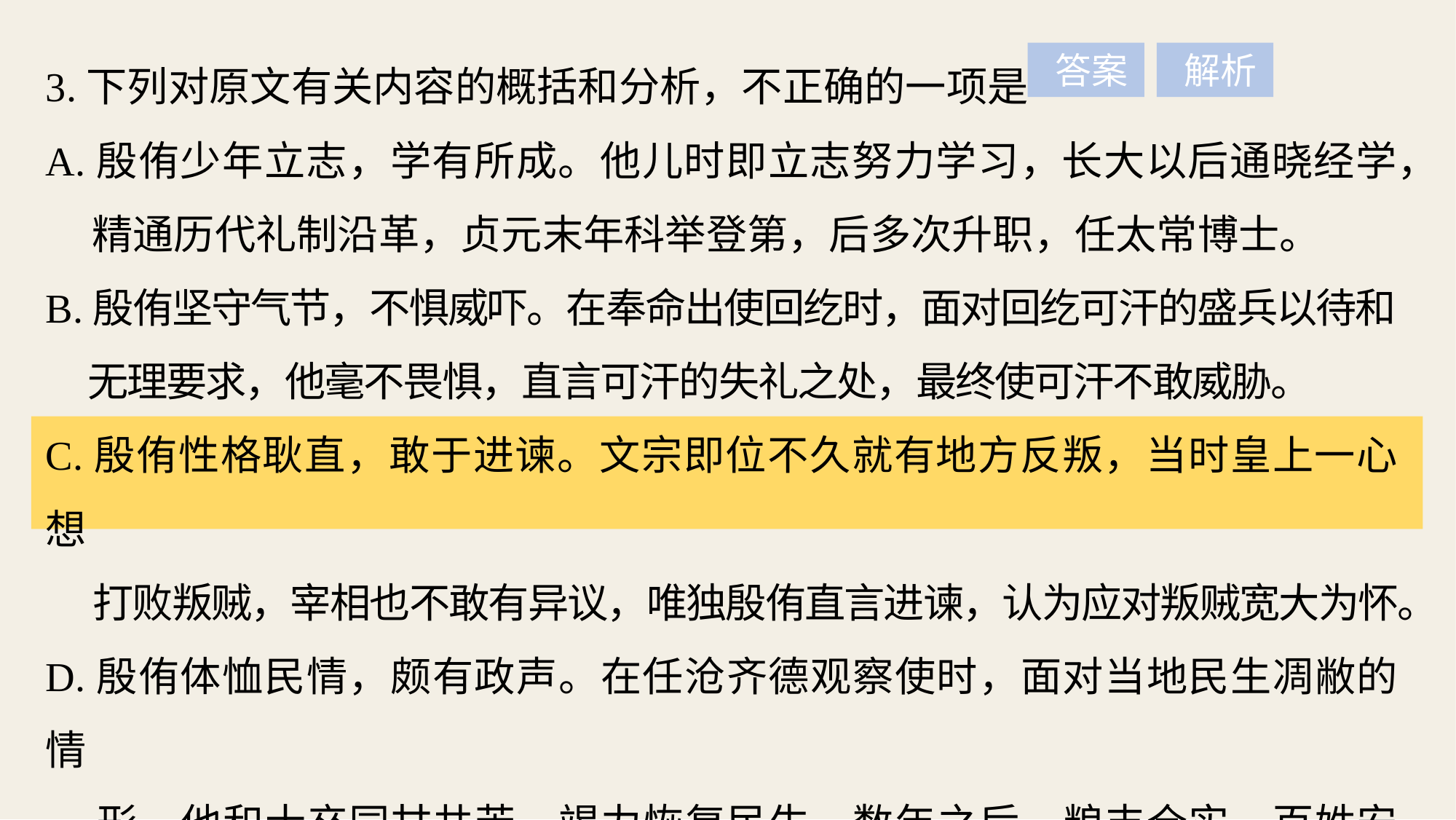

3.下列对原文有关内容的概括和分析，不正确的一项是
A.殷侑少年立志，学有所成。他儿时即立志努力学习，长大以后通晓经学，
    精通历代礼制沿革，贞元末年科举登第，后多次升职，任太常博士。
B.殷侑坚守气节，不惧威吓。在奉命出使回纥时，面对回纥可汗的盛兵以待和
    无理要求，他毫不畏惧，直言可汗的失礼之处，最终使可汗不敢威胁。
C.殷侑性格耿直，敢于进谏。文宗即位不久就有地方反叛，当时皇上一心想
    打败叛贼，宰相也不敢有异议，唯独殷侑直言进谏，认为应对叛贼宽大为怀。
D.殷侑体恤民情，颇有政声。在任沧齐德观察使时，面对当地民生凋敝的情
    形，他和士卒同甘共苦，竭力恢复民生，数年之后，粮丰仓实，百姓安居
    乐业。
 答案
 解析